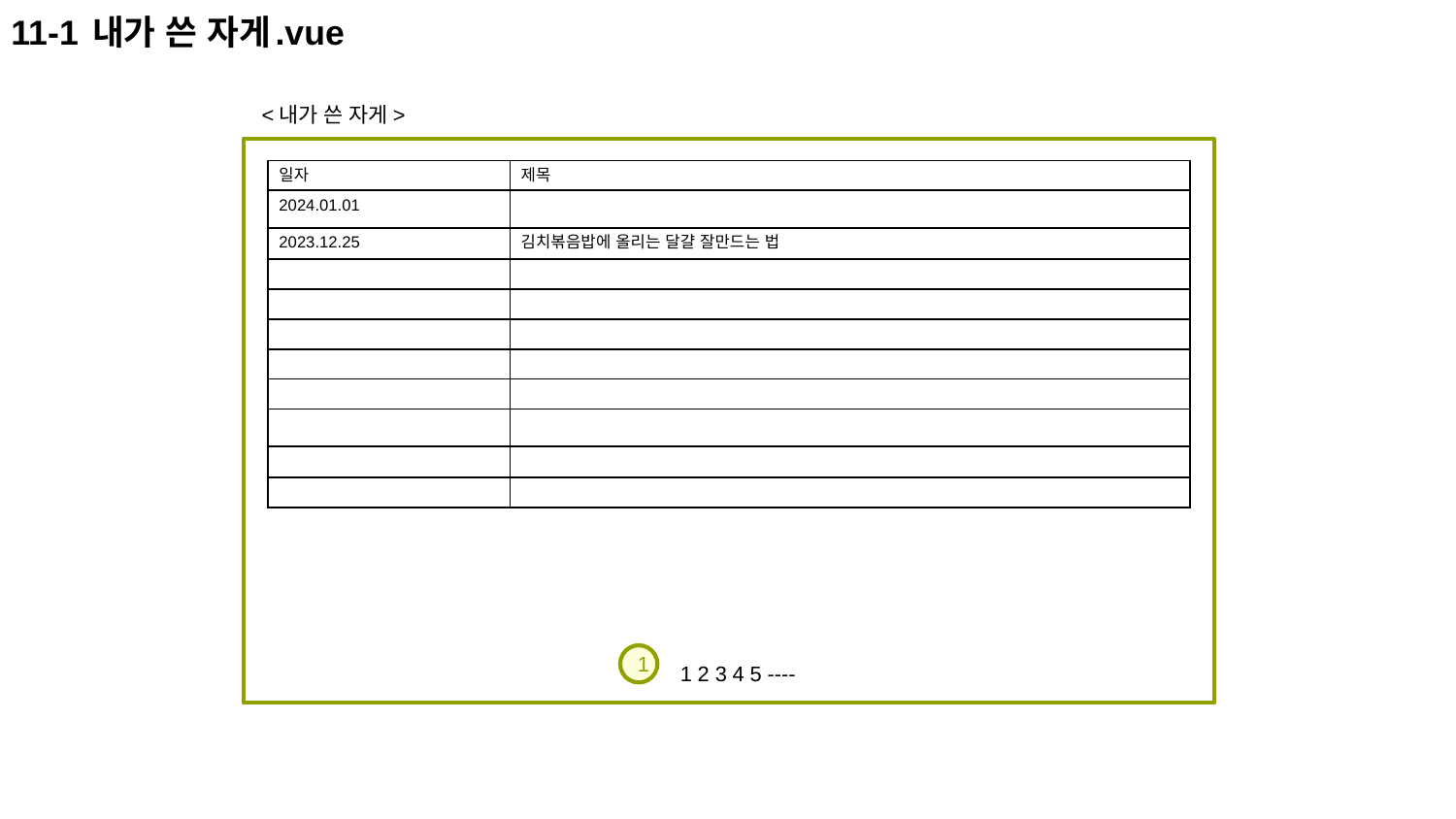

11-1 내가 쓴 자게.vue
<내가 쓴 자게>

| 일자 | 제목 |
| --- | --- |
| 2024.01.01 |  |
| 2023.12.25 | 김치볶음밥에 올리는 달걀 잘만드는 법 |
|  |  |
|  |  |
|  |  |
|  |  |
|  |  |
|  |  |
|  |  |
|  |  |
1
1 2 3 4 5 ----